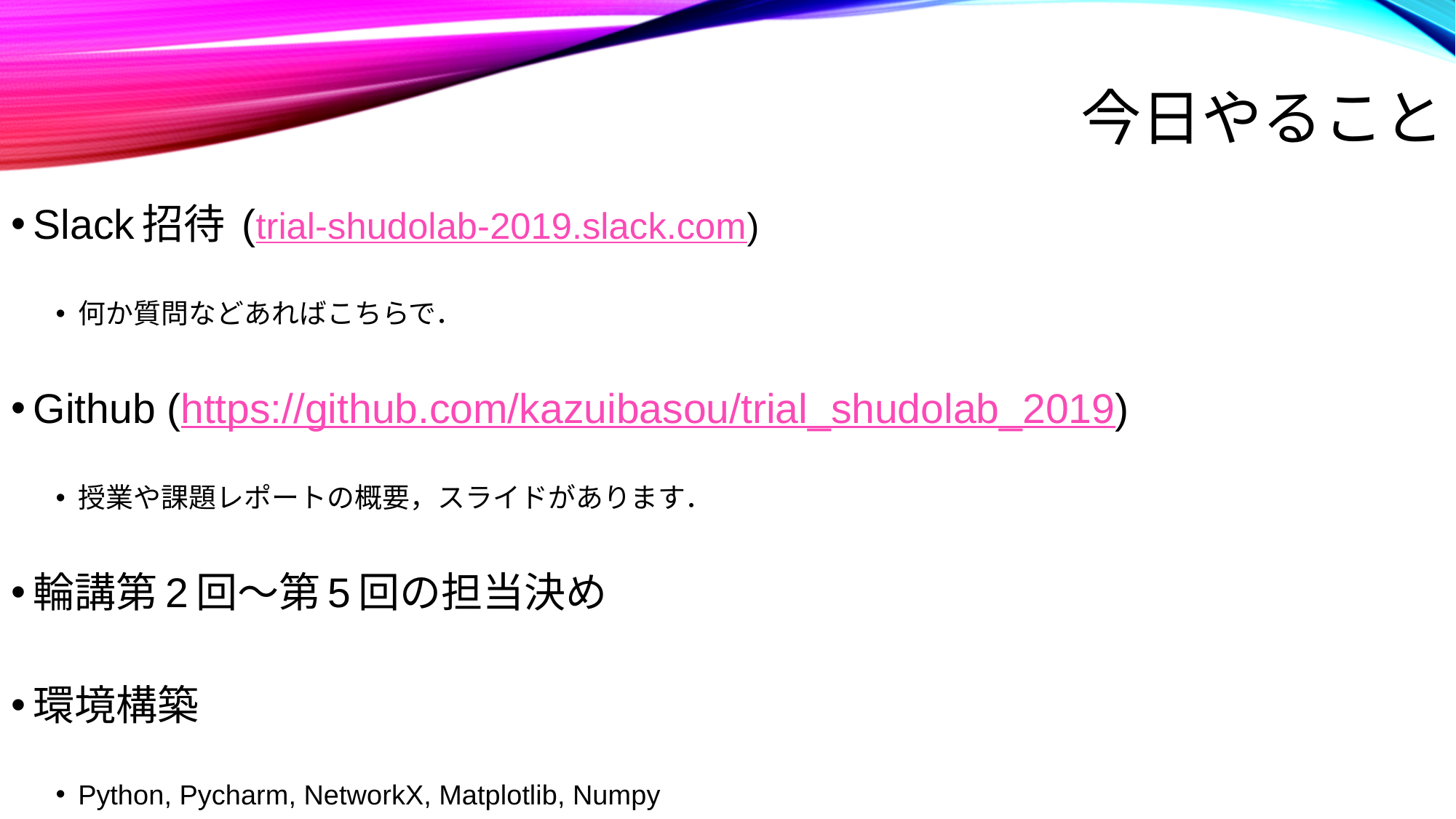

# 今日やること
Slack招待 (trial-shudolab-2019.slack.com)

何か質問などあればこちらで．

Github (https://github.com/kazuibasou/trial_shudolab_2019)

授業や課題レポートの概要，スライドがあります．

輪講第2回〜第5回の担当決め

環境構築

Python, Pycharm, NetworkX, Matplotlib, Numpy